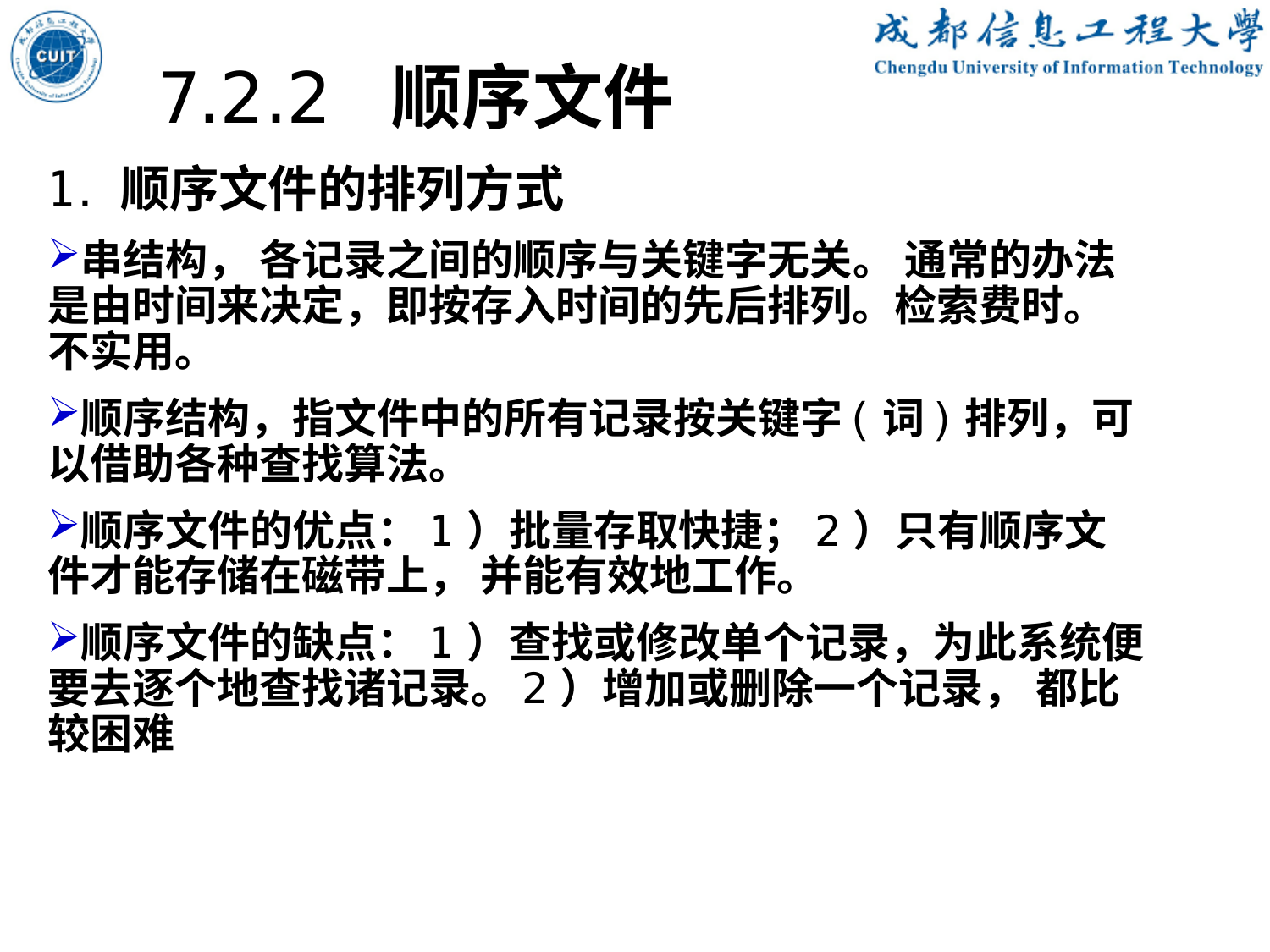

7.2.2  顺序文件
1. 顺序文件的排列方式
串结构， 各记录之间的顺序与关键字无关。 通常的办法是由时间来决定，即按存入时间的先后排列。检索费时。不实用。
顺序结构，指文件中的所有记录按关键字(词)排列，可以借助各种查找算法。
顺序文件的优点：1）批量存取快捷；2）只有顺序文件才能存储在磁带上， 并能有效地工作。
顺序文件的缺点：1）查找或修改单个记录，为此系统便要去逐个地查找诸记录。2）增加或删除一个记录， 都比较困难